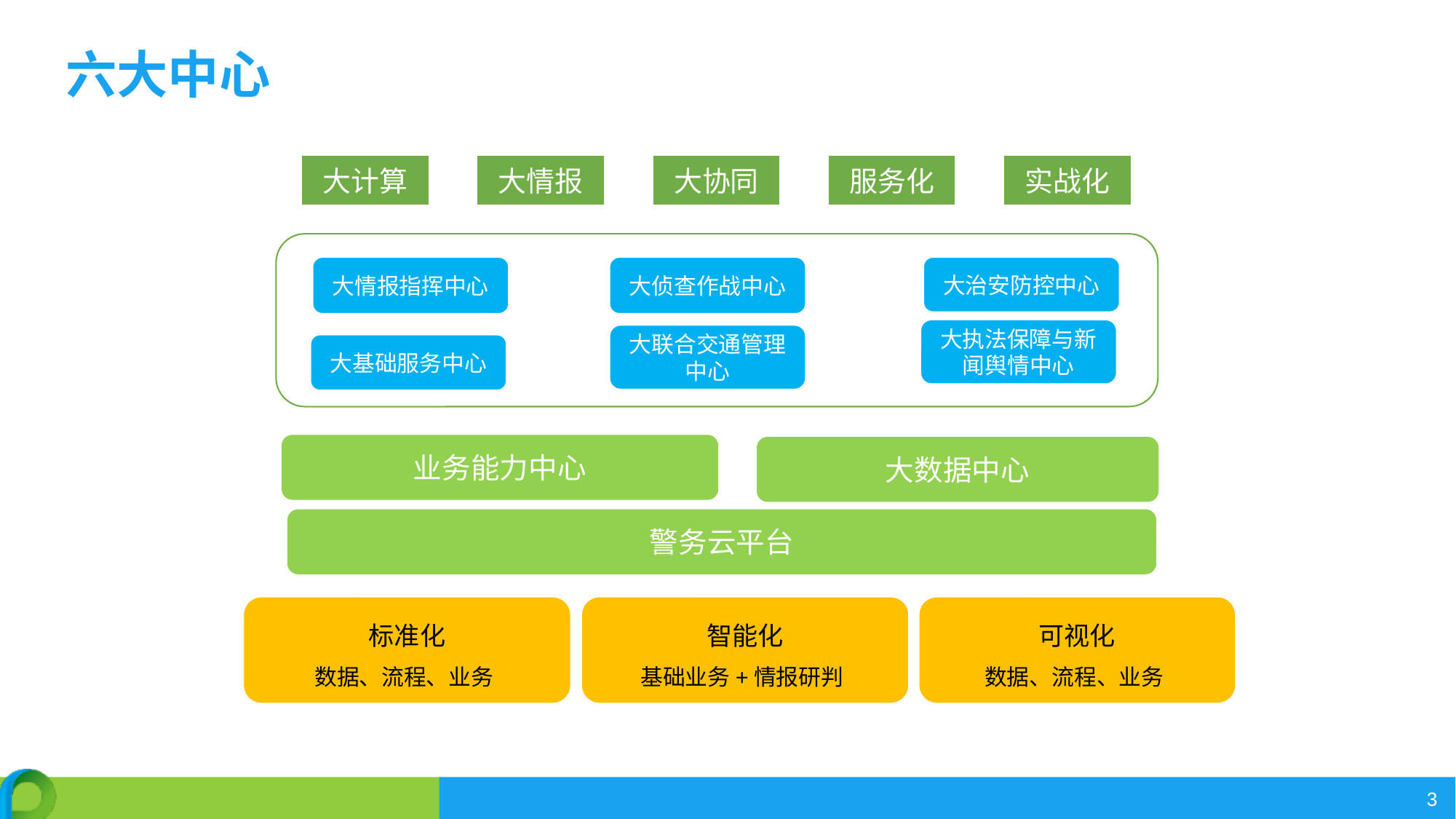

六大中心
大计算
大情报
大协同
服务化
实战化

大情报指挥中心
大侦查作战中心
大治安防控中心
大执法保障与新闻舆情中心
大联合交通管理中心
大基础服务中心
业务能力中心
大数据中心
警务云平台

智能化
基础业务+情报研判

可视化
数据、流程、业务

标准化
数据、流程、业务